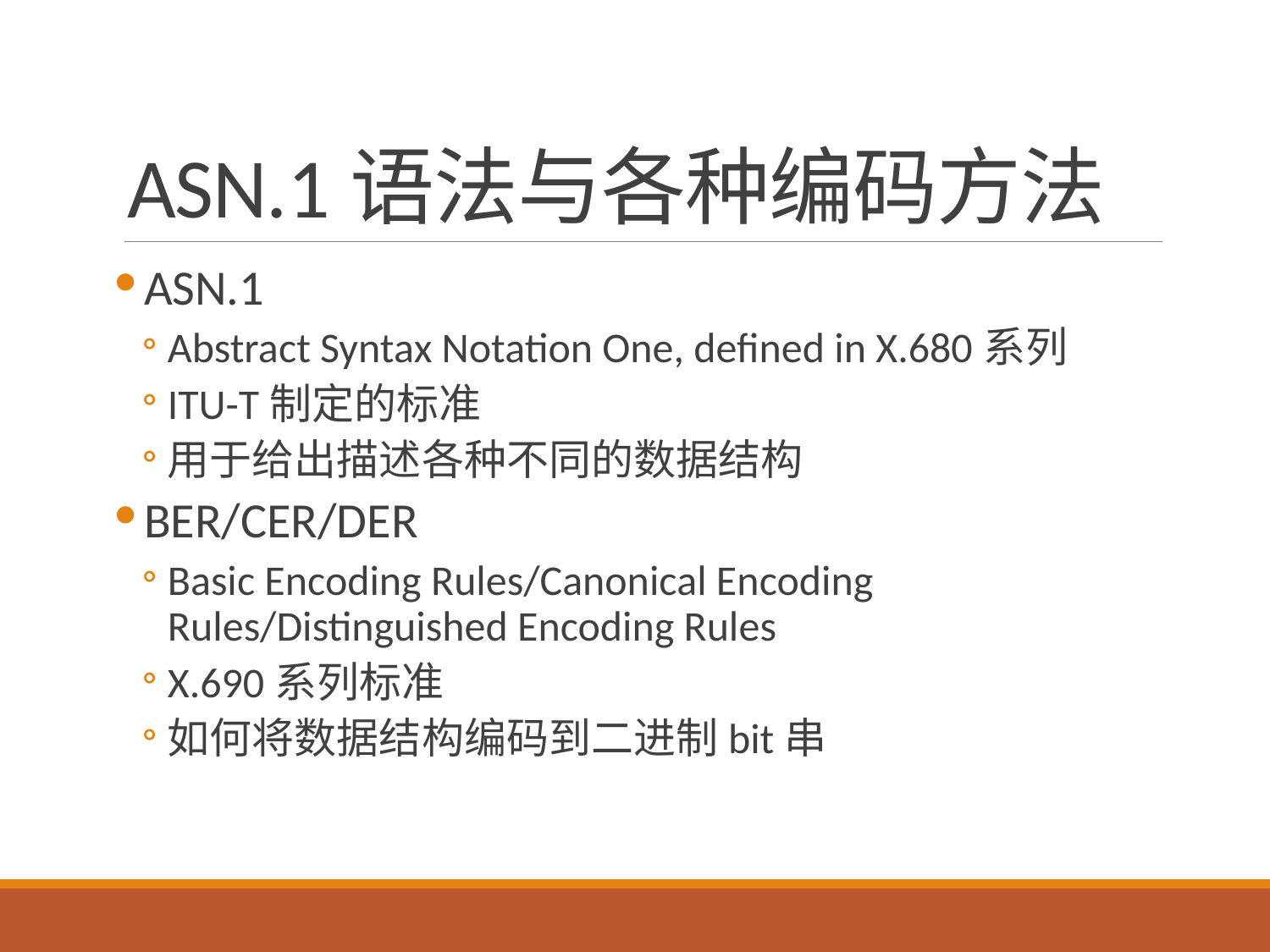

# ASN.1语法与各种编码方法
ASN.1
Abstract Syntax Notation One, defined in X.680系列
ITU-T制定的标准
用于给出描述各种不同的数据结构
BER/CER/DER
Basic Encoding Rules/Canonical Encoding Rules/Distinguished Encoding Rules
X.690系列标准
如何将数据结构编码到二进制bit串
2